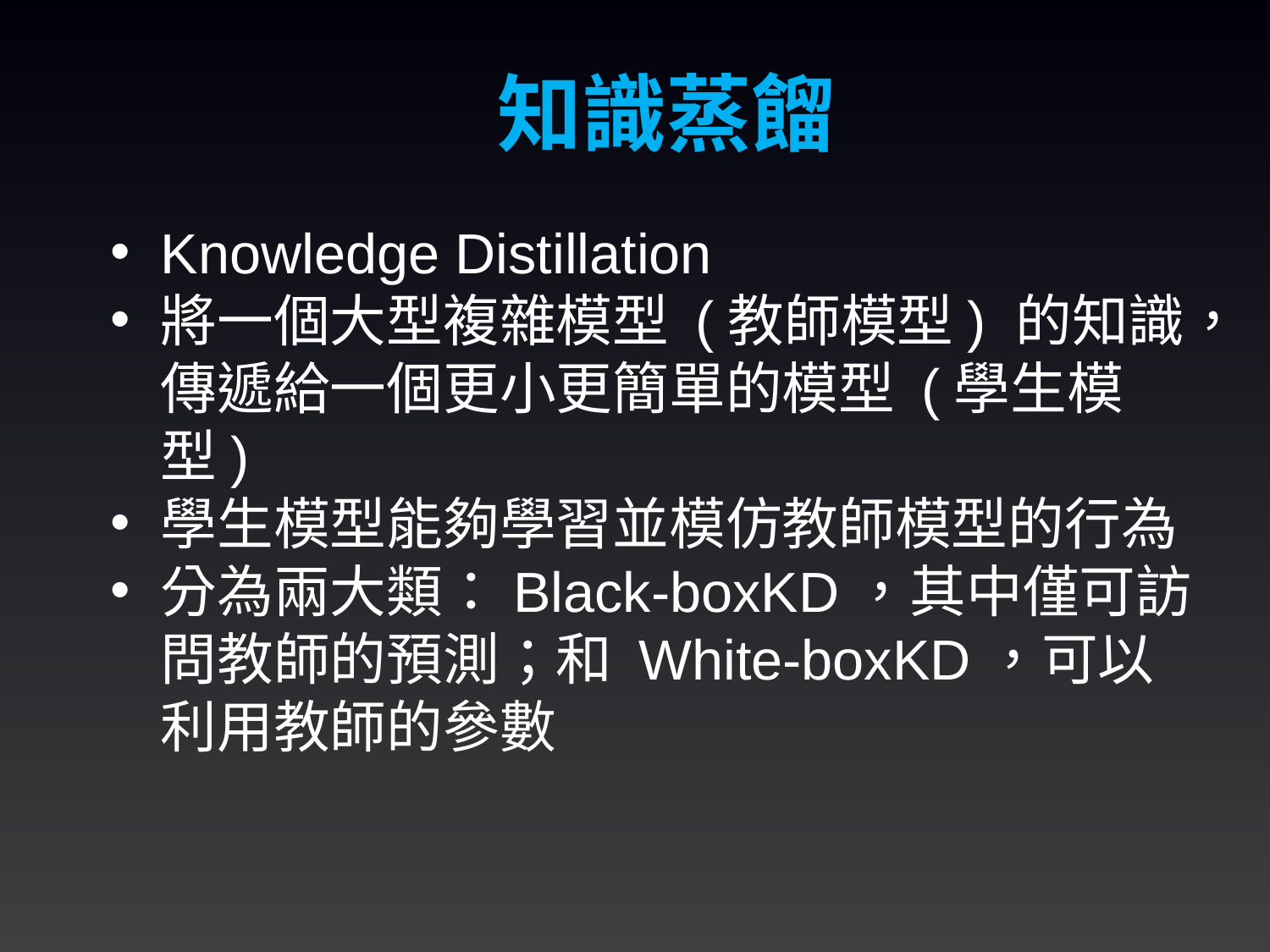

知識蒸餾
Knowledge Distillation
將一個大型複雜模型 (教師模型) 的知識，傳遞給一個更小更簡單的模型 (學生模型)
學生模型能夠學習並模仿教師模型的行為
分為兩大類：Black-boxKD，其中僅可訪問教師的預測；和 White-boxKD，可以利用教師的參數